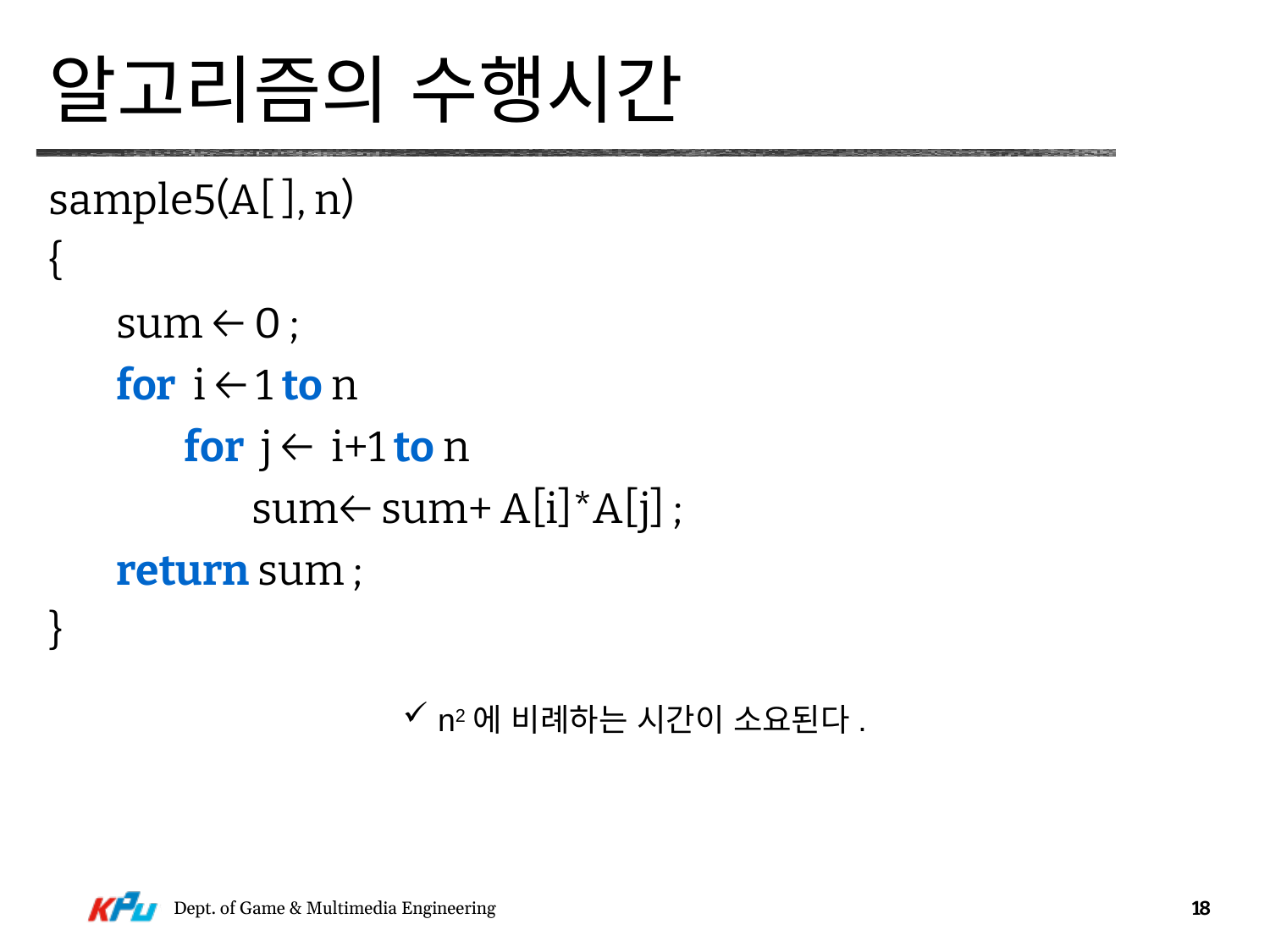

# 알고리즘의 수행시간
sample5(A[ ], n)
{
        sum ← 0 ;
        for  i ← 1 to n
                for  j ←  i+1 to n
                        sum← sum+ A[i]*A[j] ;
        return sum ;
}

 n2에 비례하는 시간이 소요된다.
Dept. of Game & Multimedia Engineering
18